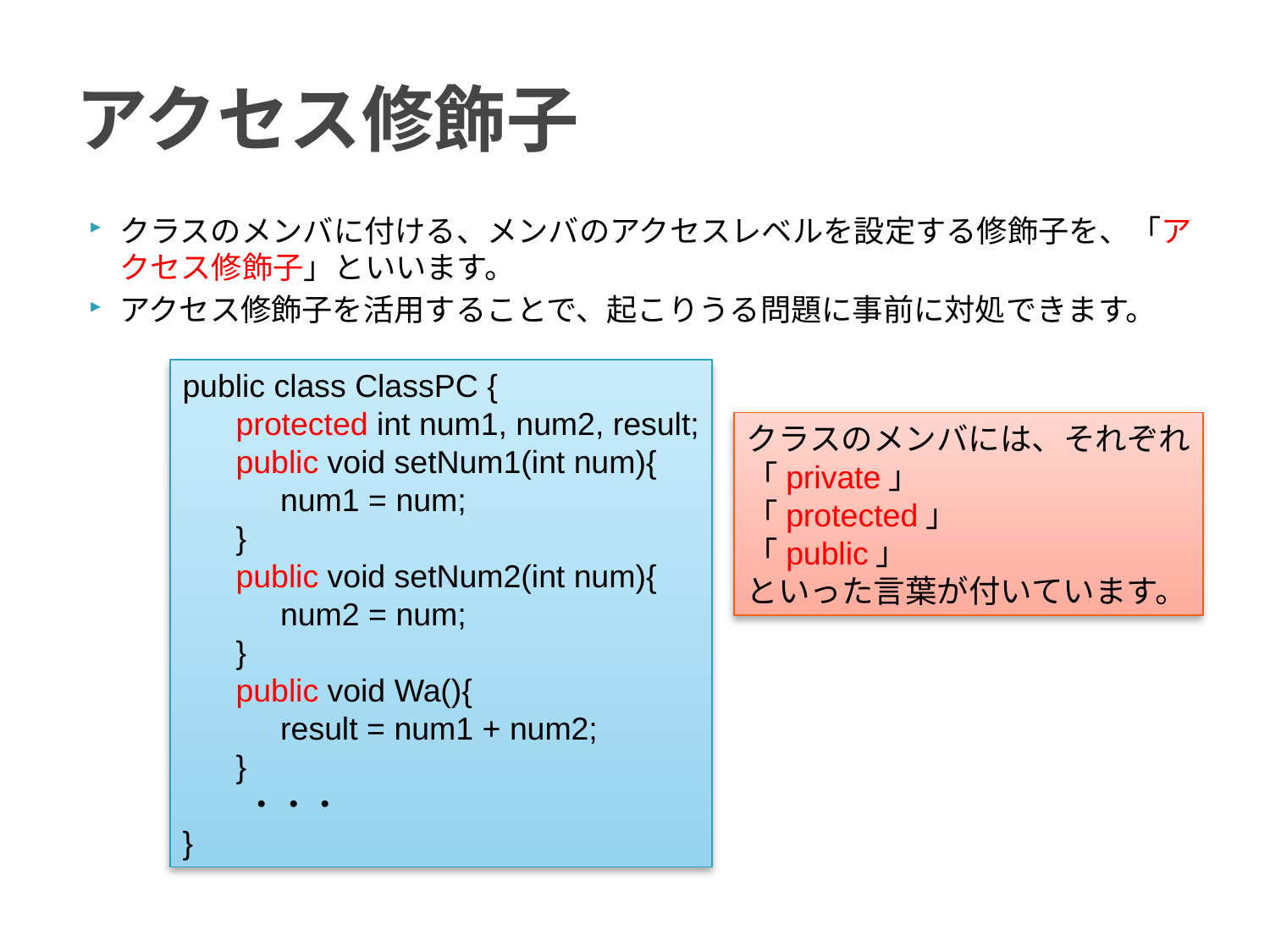

# アクセス修飾子
クラスのメンバに付ける、メンバのアクセスレベルを設定する修飾子を、「アクセス修飾子」といいます。
アクセス修飾子を活用することで、起こりうる問題に事前に対処できます。

public class ClassPC {
      protected int num1, num2, result;
      public void setNum1(int num){
           num1 = num;
      }
      public void setNum2(int num){
           num2 = num;
      }
      public void Wa(){
           result = num1 + num2;
      }
　　・・・
}
クラスのメンバには、それぞれ
「private」
「protected」
「public」
といった言葉が付いています。